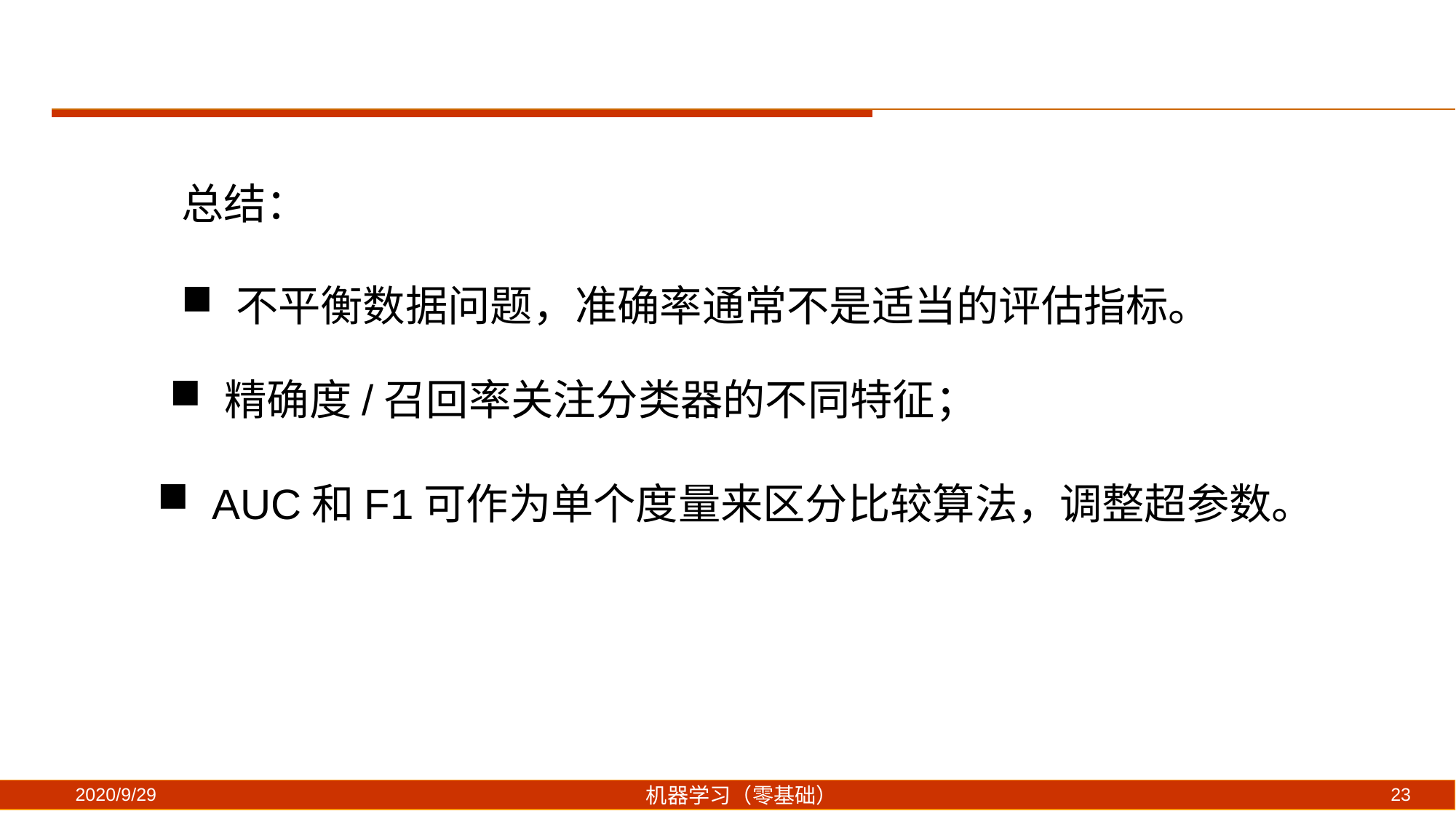

总结：

不平衡数据问题，准确率通常不是适当的评估指标。

精确度/召回率关注分类器的不同特征；
AUC和F1可作为单个度量来区分比较算法，调整超参数。
23
2020/9/29